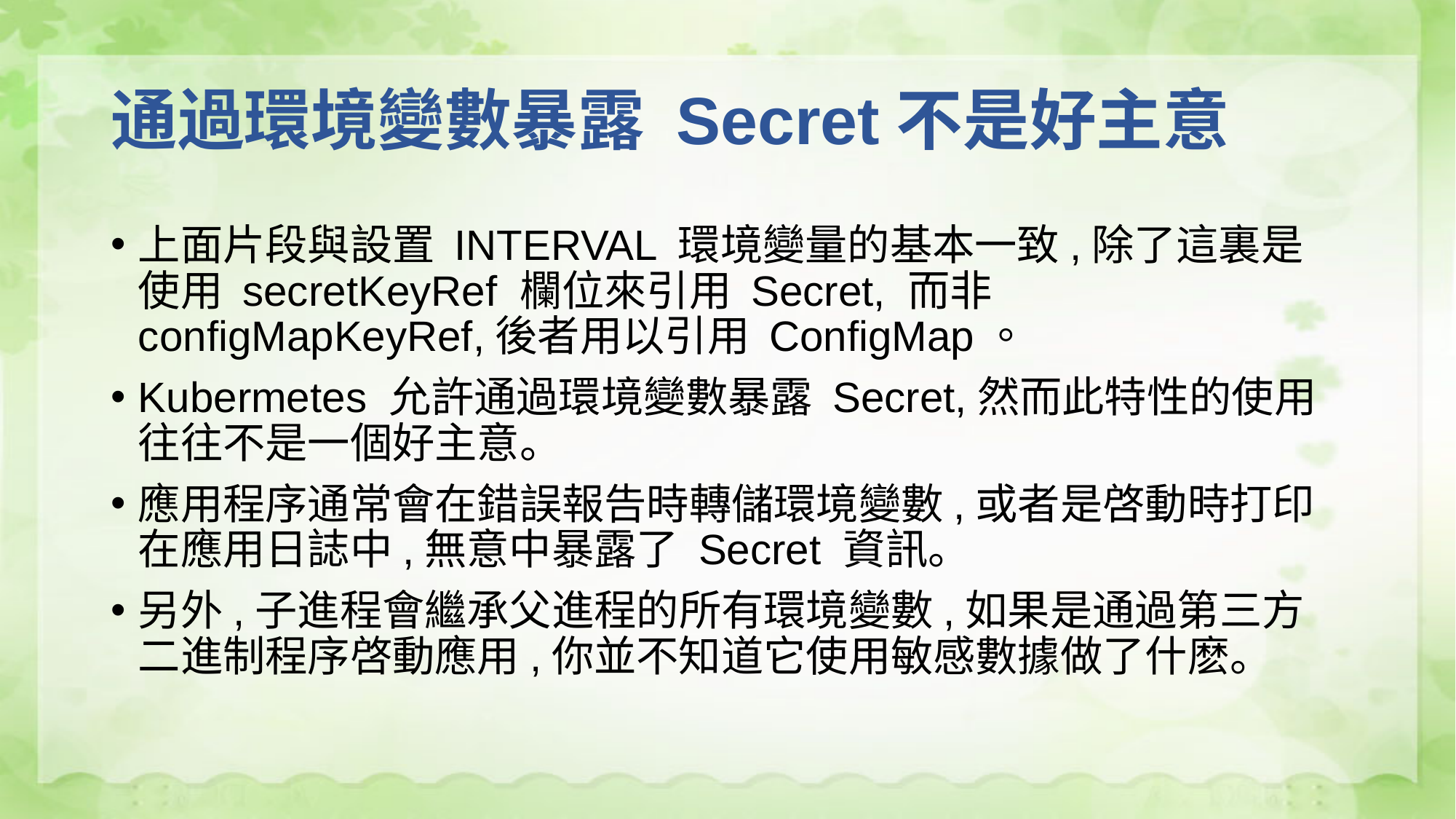

# 通過環境變數暴露 Secret不是好主意
上面片段與設置 INTERVAL 環境變量的基本一致,除了這裏是使用 secretKeyRef 欄位來引用 Secret, 而非 configMapKeyRef,後者用以引用 ConfigMap。
Kubermetes 允許通過環境變數暴露 Secret,然而此特性的使用往往不是一個好主意。
應用程序通常會在錯誤報告時轉儲環境變數,或者是啓動時打印在應用日誌中,無意中暴露了 Secret 資訊。
另外,子進程會繼承父進程的所有環境變數,如果是通過第三方二進制程序啓動應用,你並不知道它使用敏感數據做了什麽。